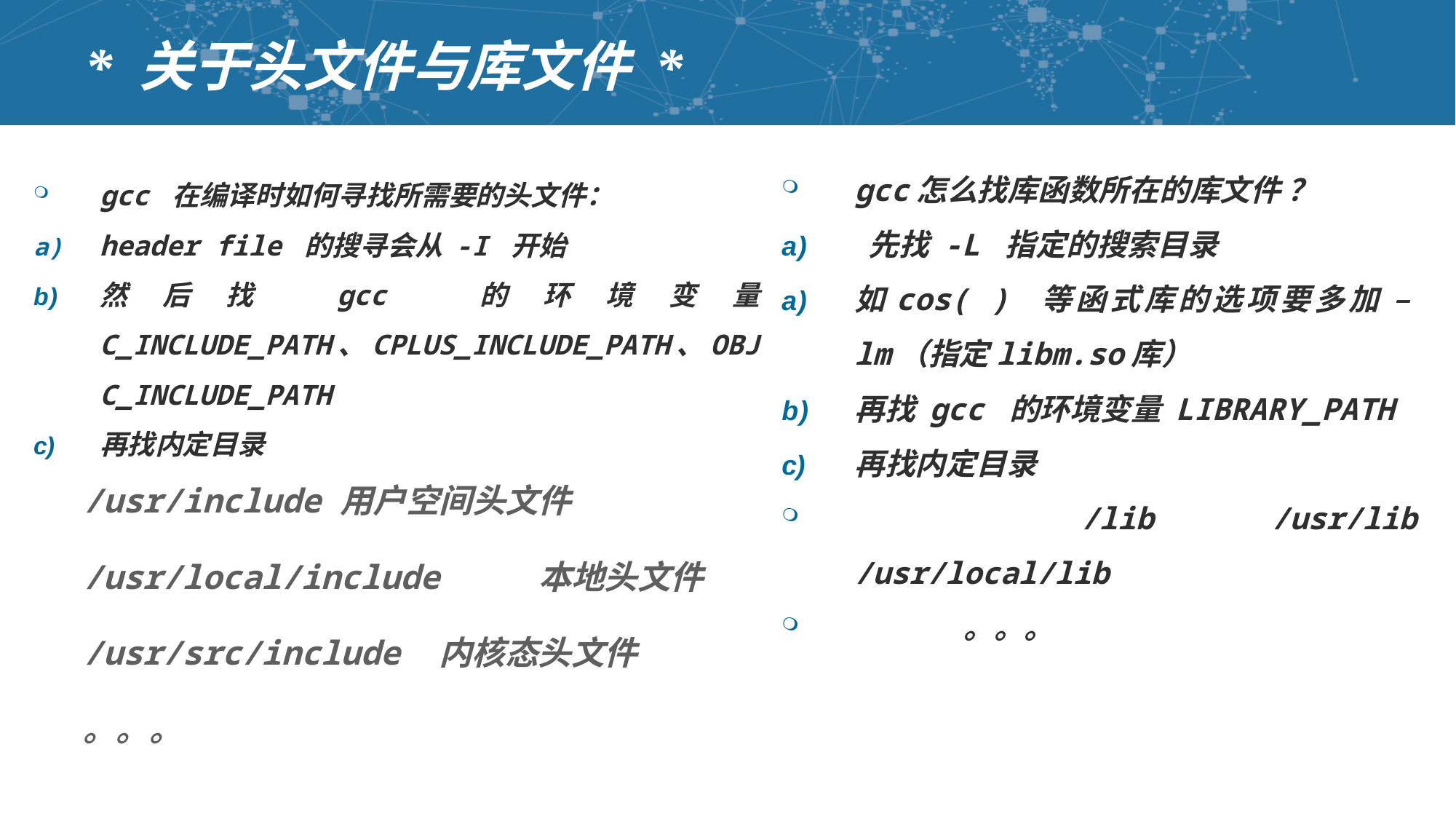

# * 关于头文件与库文件 *
gcc怎么找库函数所在的库文件 ？
 先找 -L 指定的搜索目录
如cos( ) 等函式库的选项要多加 –lm（指定libm.so库）
再找 gcc 的环境变量 LIBRARY_PATH
再找内定目录
	 /lib /usr/lib /usr/local/lib
	。。。

gcc 在编译时如何寻找所需要的头文件：
header file 的搜寻会从 -I 开始
然后找 gcc 的环境变量 C_INCLUDE_PATH、CPLUS_INCLUDE_PATH、OBJC_INCLUDE_PATH
再找内定目录
/usr/include		用户空间头文件
/usr/local/include	本地头文件
/usr/src/include		内核态头文件
。。。

16